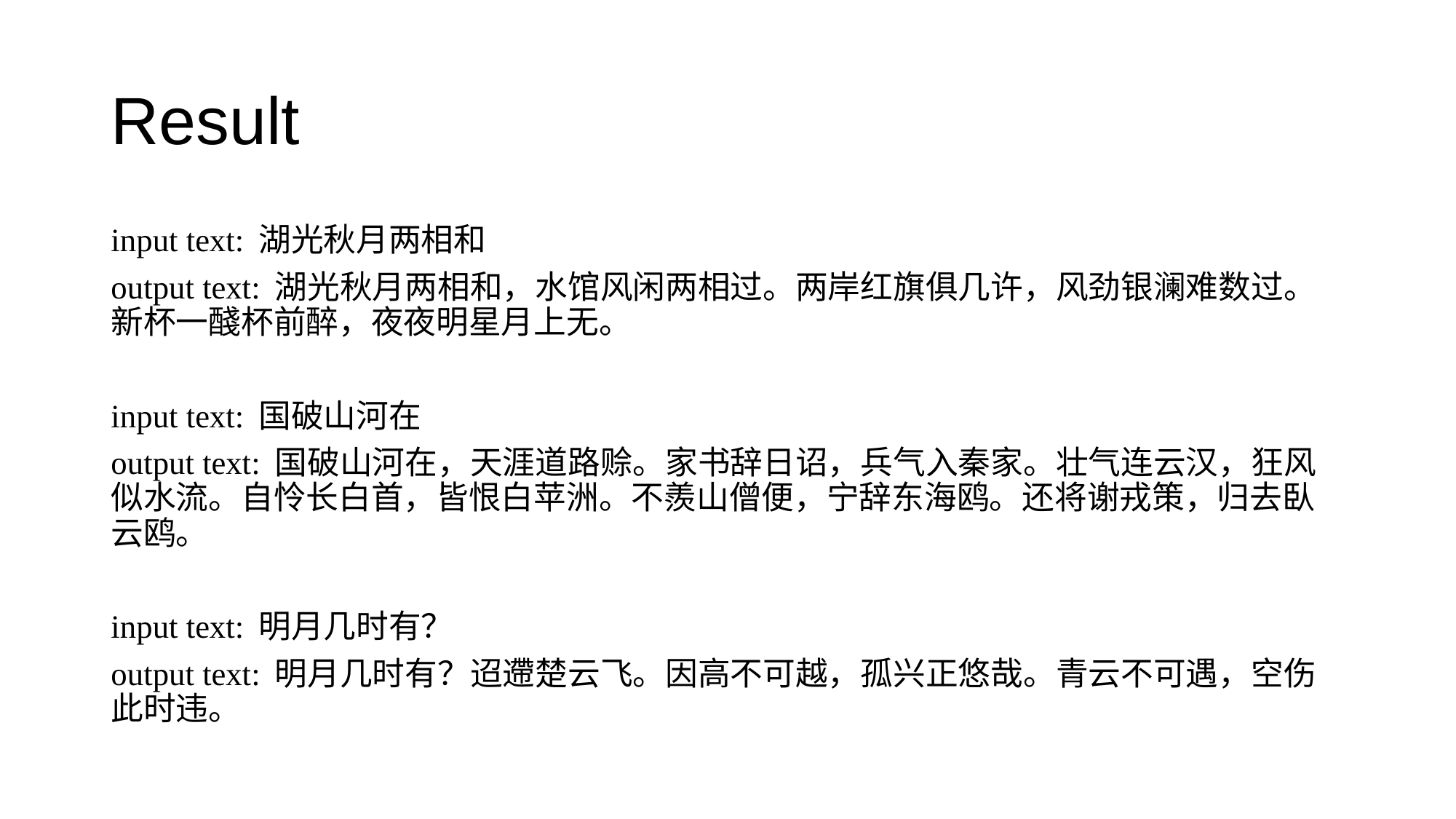

# Result
input text: 湖光秋月两相和
output text: 湖光秋月两相和，水馆风闲两相过。两岸红旗俱几许，风劲银澜难数过。新杯一醆杯前醉，夜夜明星月上无。

input text: 国破山河在
output text: 国破山河在，天涯道路赊。家书辞日诏，兵气入秦家。壮气连云汉，狂风似水流。自怜长白首，皆恨白苹洲。不羨山僧便，宁辞东海鸥。还将谢戎策，归去臥云鸥。

input text: 明月几时有？
output text: 明月几时有？迢遰楚云飞。因高不可越，孤兴正悠哉。青云不可遇，空伤此时违。